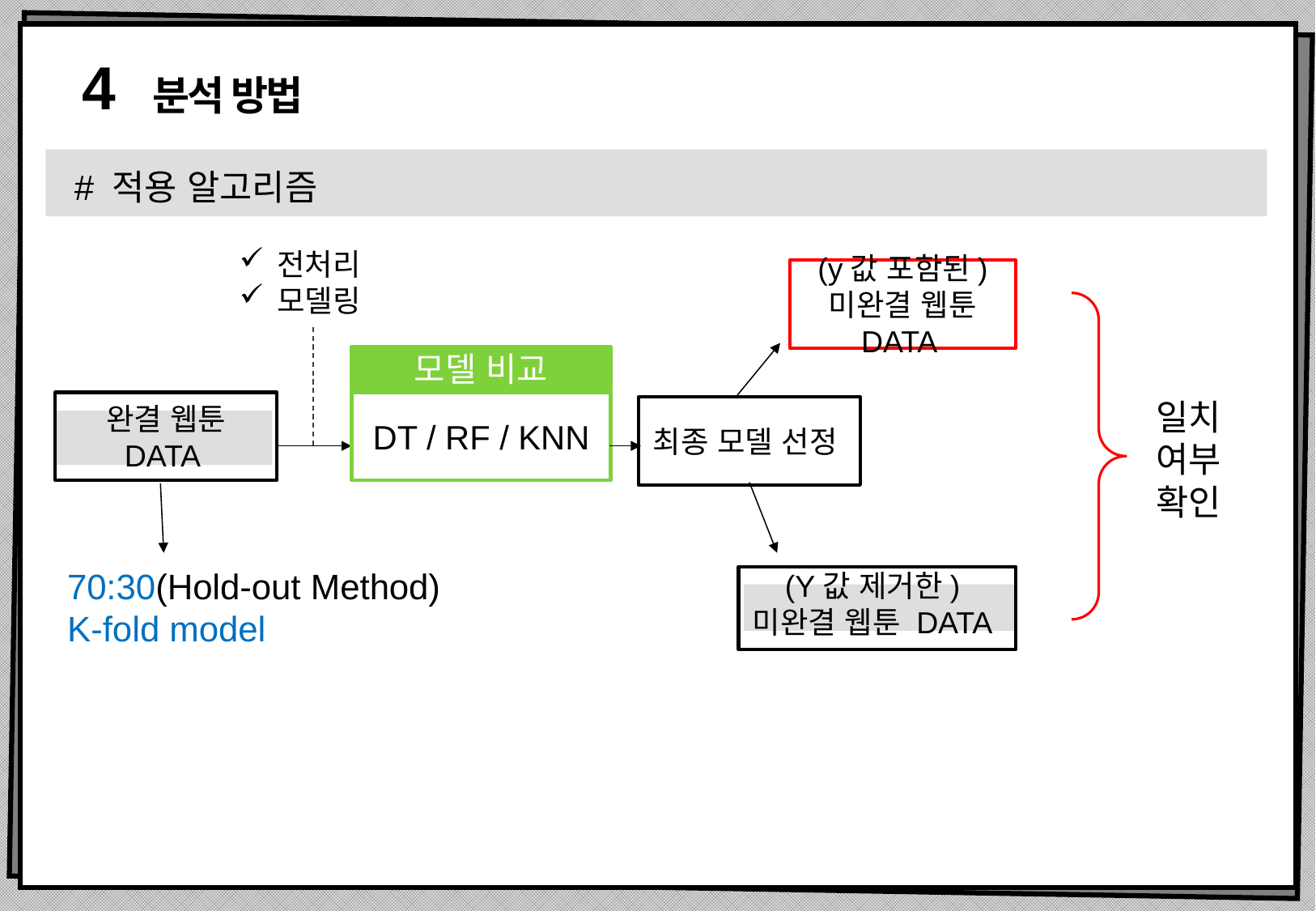

분석 방법
4

# 적용 알고리즘

전처리
모델링
(y값 포함된) 미완결 웹툰 DATA

모델 비교
DT / RF / KNN
일치
여부
확인
완결 웹툰 DATA
최종 모델 선정

70:30(Hold-out Method)
K-fold model
(Y값 제거한)
미완결 웹툰 DATA